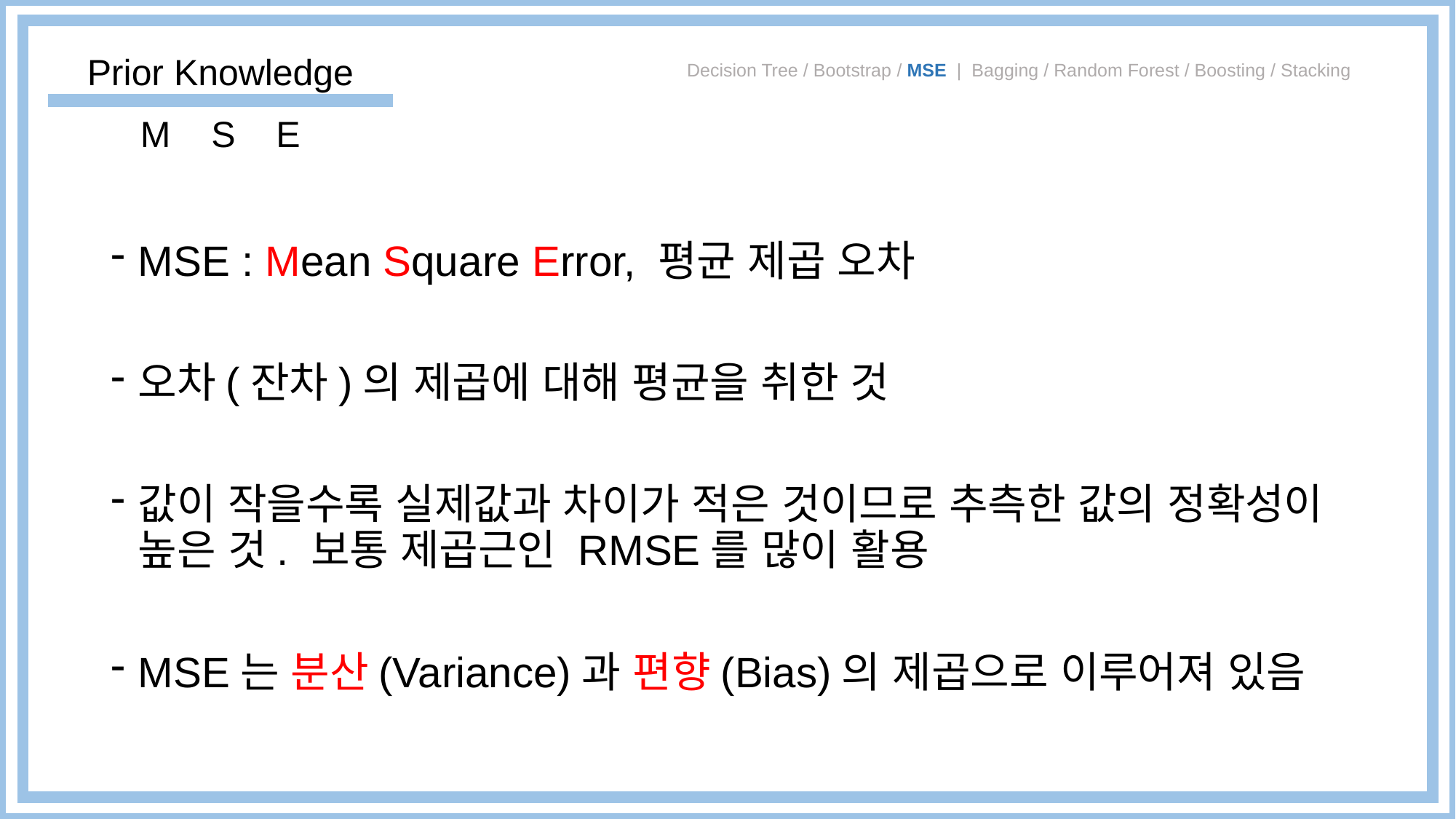

# Decision Tree / Bootstrap / MSE  |  Bagging / Random Forest / Boosting / Stacking
Prior Knowledge

M    S    E
MSE : Mean Square Error, 평균 제곱 오차

오차(잔차)의 제곱에 대해 평균을 취한 것

값이 작을수록 실제값과 차이가 적은 것이므로 추측한 값의 정확성이 높은 것. 보통 제곱근인 RMSE를 많이 활용

MSE는 분산(Variance)과 편향(Bias)의 제곱으로 이루어져 있음